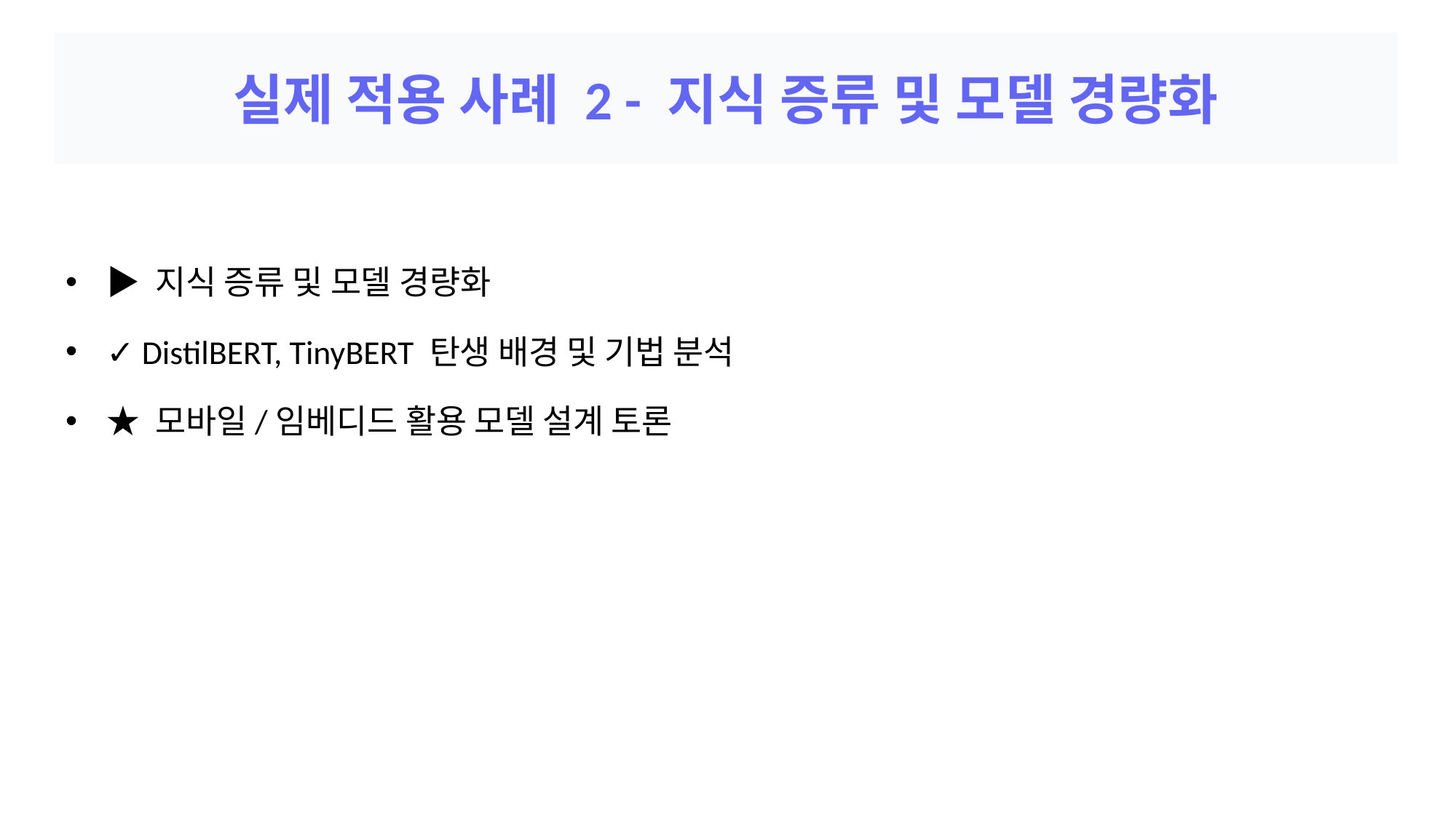

# 실제 적용 사례 2 - 지식 증류 및 모델 경량화

▶ 지식 증류 및 모델 경량화
✓ DistilBERT, TinyBERT 탄생 배경 및 기법 분석
★ 모바일/임베디드 활용 모델 설계 토론